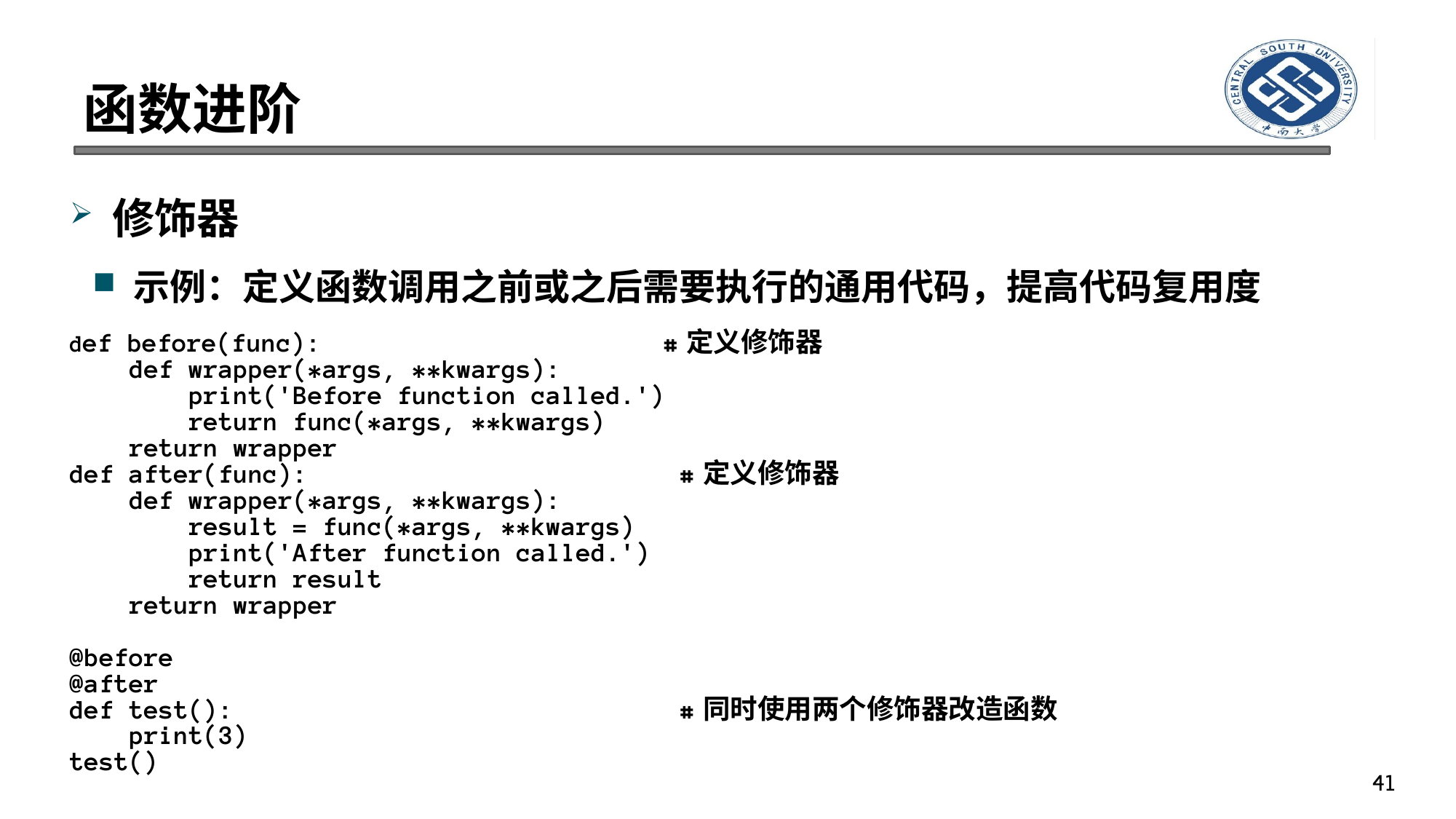

# 函数进阶
修饰器
示例：定义函数调用之前或之后需要执行的通用代码，提高代码复用度

def before(func):                       #定义修饰器
    def wrapper(*args, **kwargs):
        print('Before function called.')
        return func(*args, **kwargs)
    return wrapper
def after(func):                         #定义修饰器
    def wrapper(*args, **kwargs):
        result = func(*args, **kwargs)
        print('After function called.')
        return result
    return wrapper

@before
@after
def test():                              #同时使用两个修饰器改造函数
    print(3)
test()
41